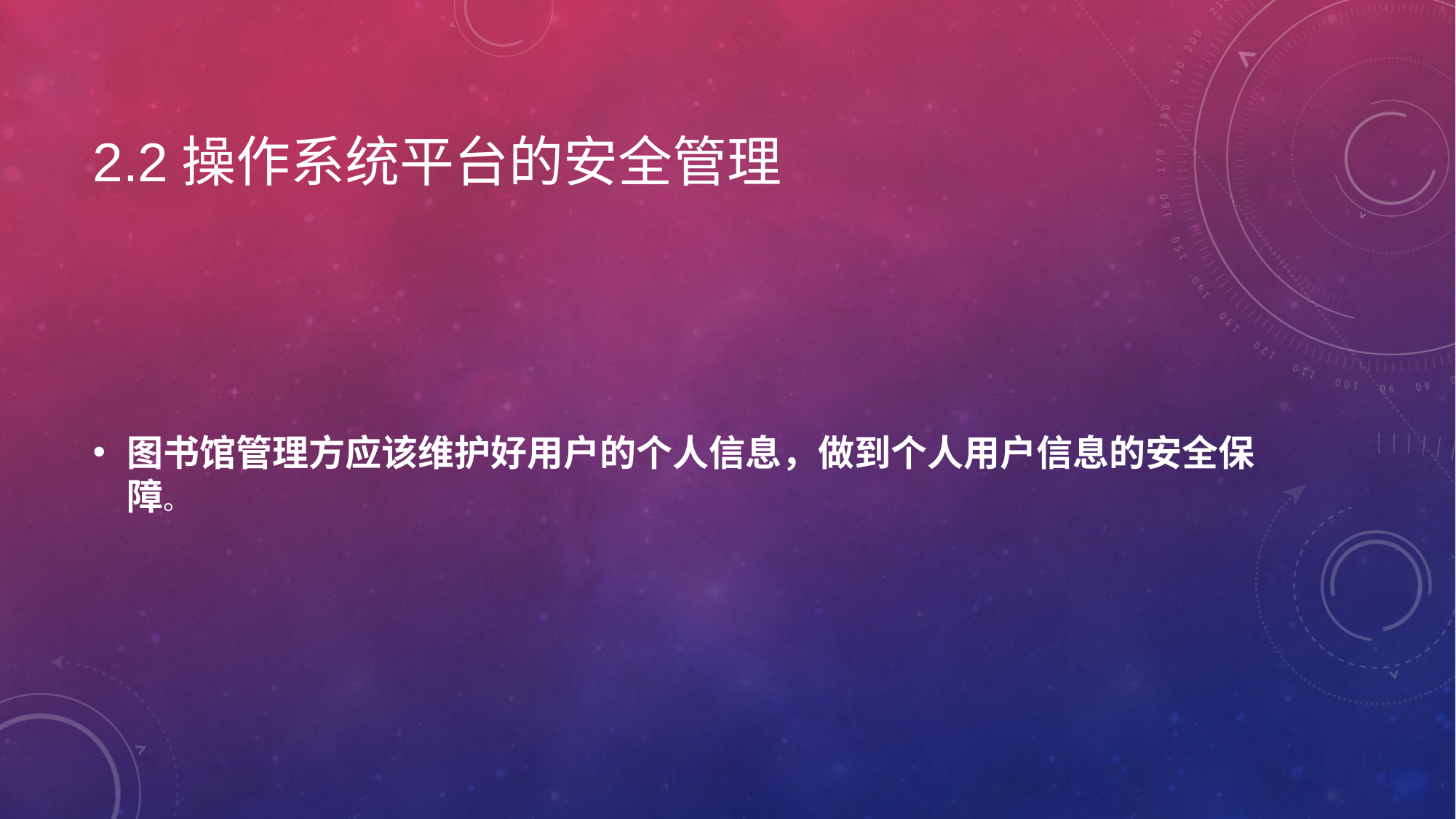

# 2.2操作系统平台的安全管理
图书馆管理方应该维护好用户的个人信息，做到个人用户信息的安全保障。